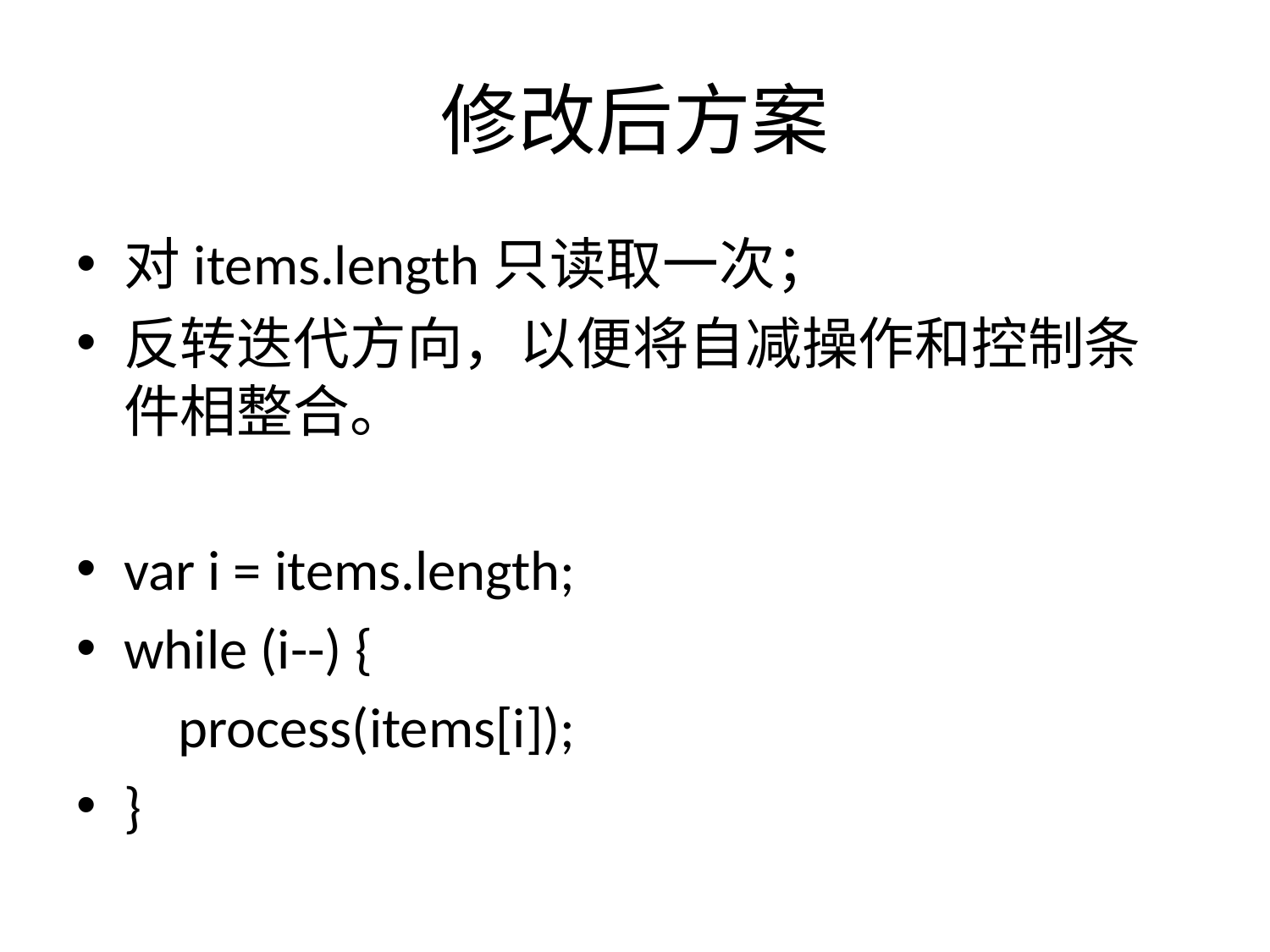

# 修改后方案
对items.length只读取一次；
反转迭代方向，以便将自减操作和控制条件相整合。

var i = items.length;
while (i--) {
        process(items[i]);
}